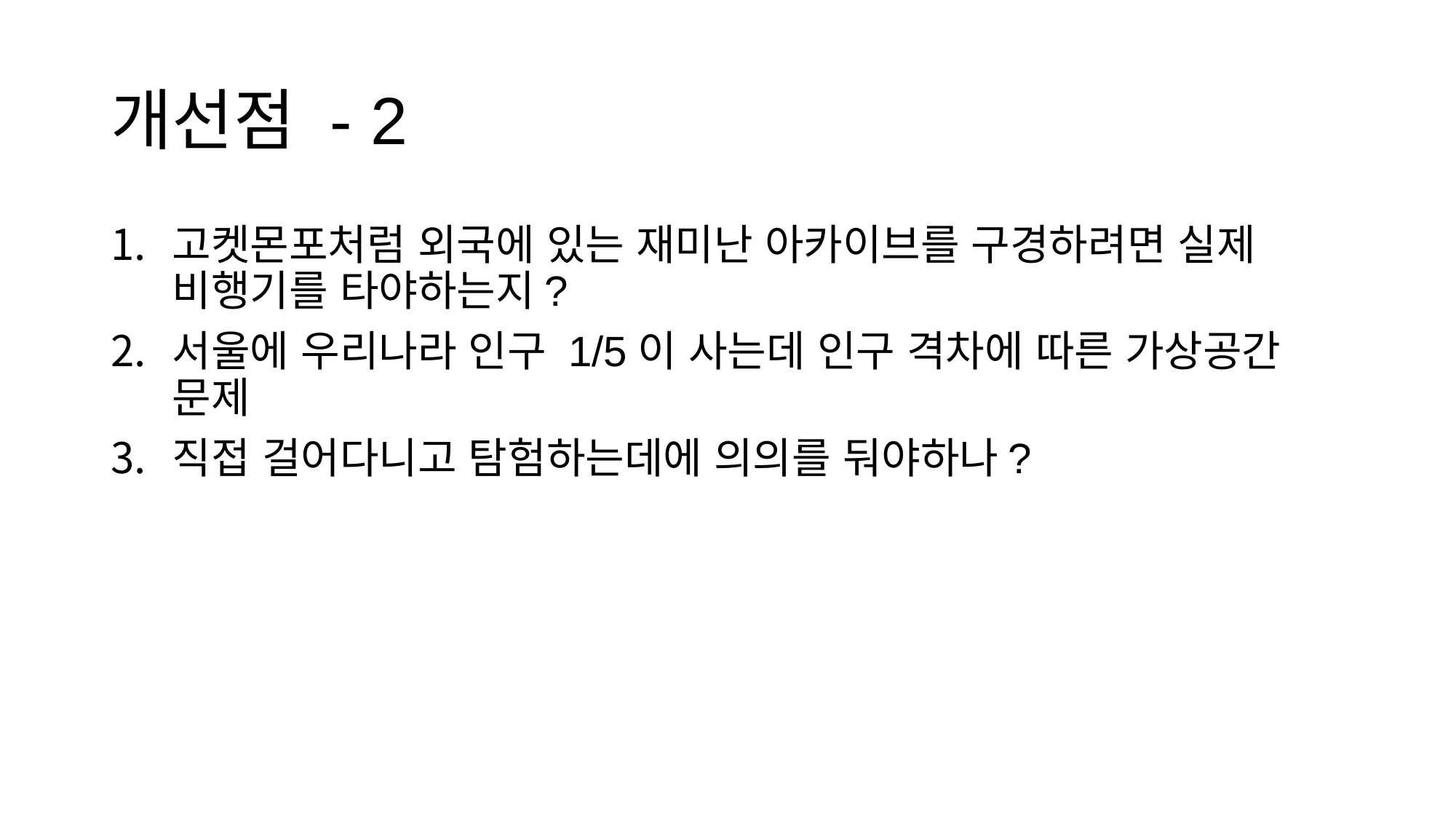

# 개선점 - 2
고켓몬포처럼 외국에 있는 재미난 아카이브를 구경하려면 실제 비행기를 타야하는지?
서울에 우리나라 인구 1/5이 사는데 인구 격차에 따른 가상공간 문제
직접 걸어다니고 탐험하는데에 의의를 둬야하나?